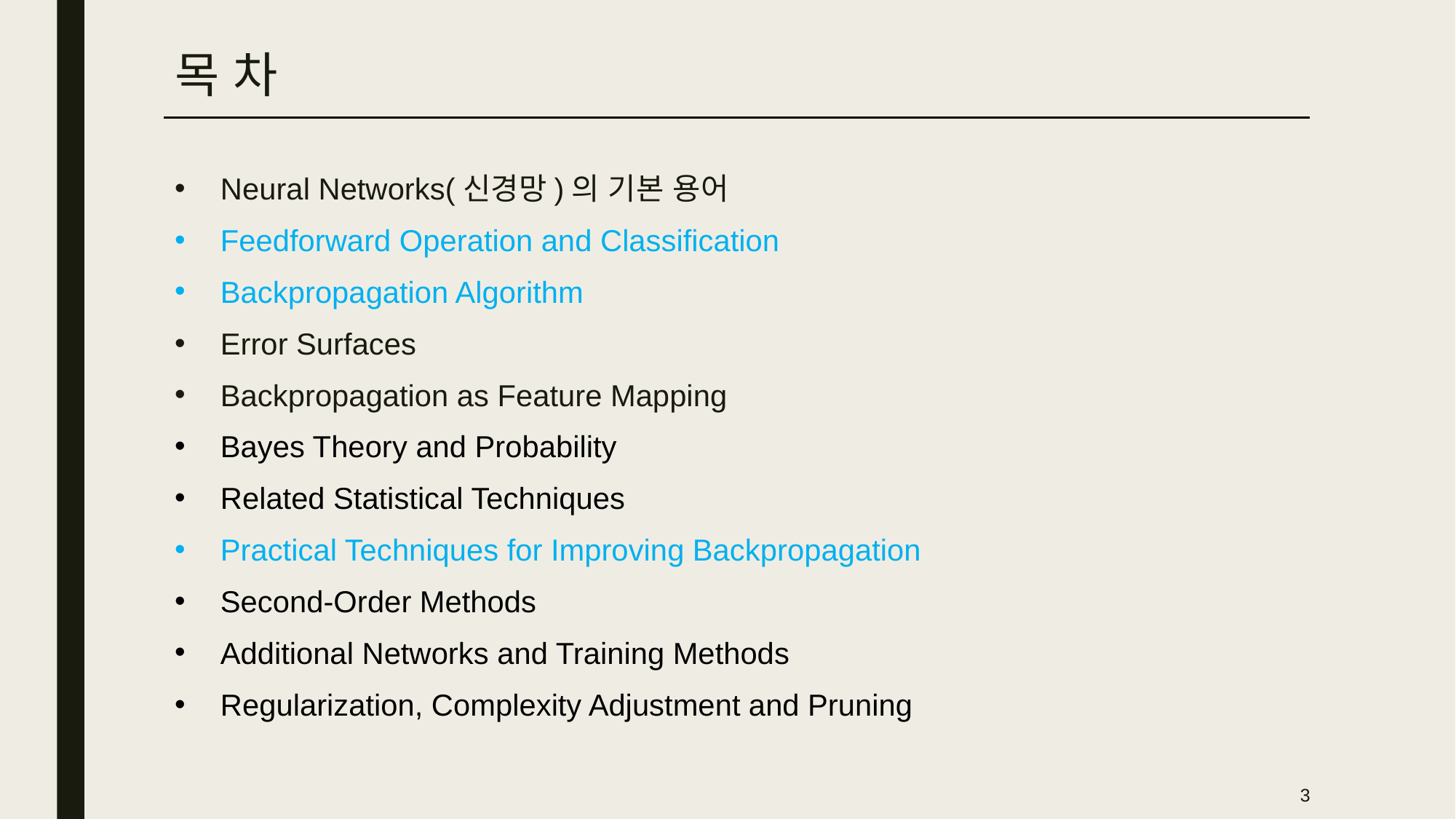

# 목 차
Neural Networks(신경망)의 기본 용어
Feedforward Operation and Classification
Backpropagation Algorithm
Error Surfaces
Backpropagation as Feature Mapping
Bayes Theory and Probability
Related Statistical Techniques
Practical Techniques for Improving Backpropagation
Second-Order Methods
Additional Networks and Training Methods
Regularization, Complexity Adjustment and Pruning

3